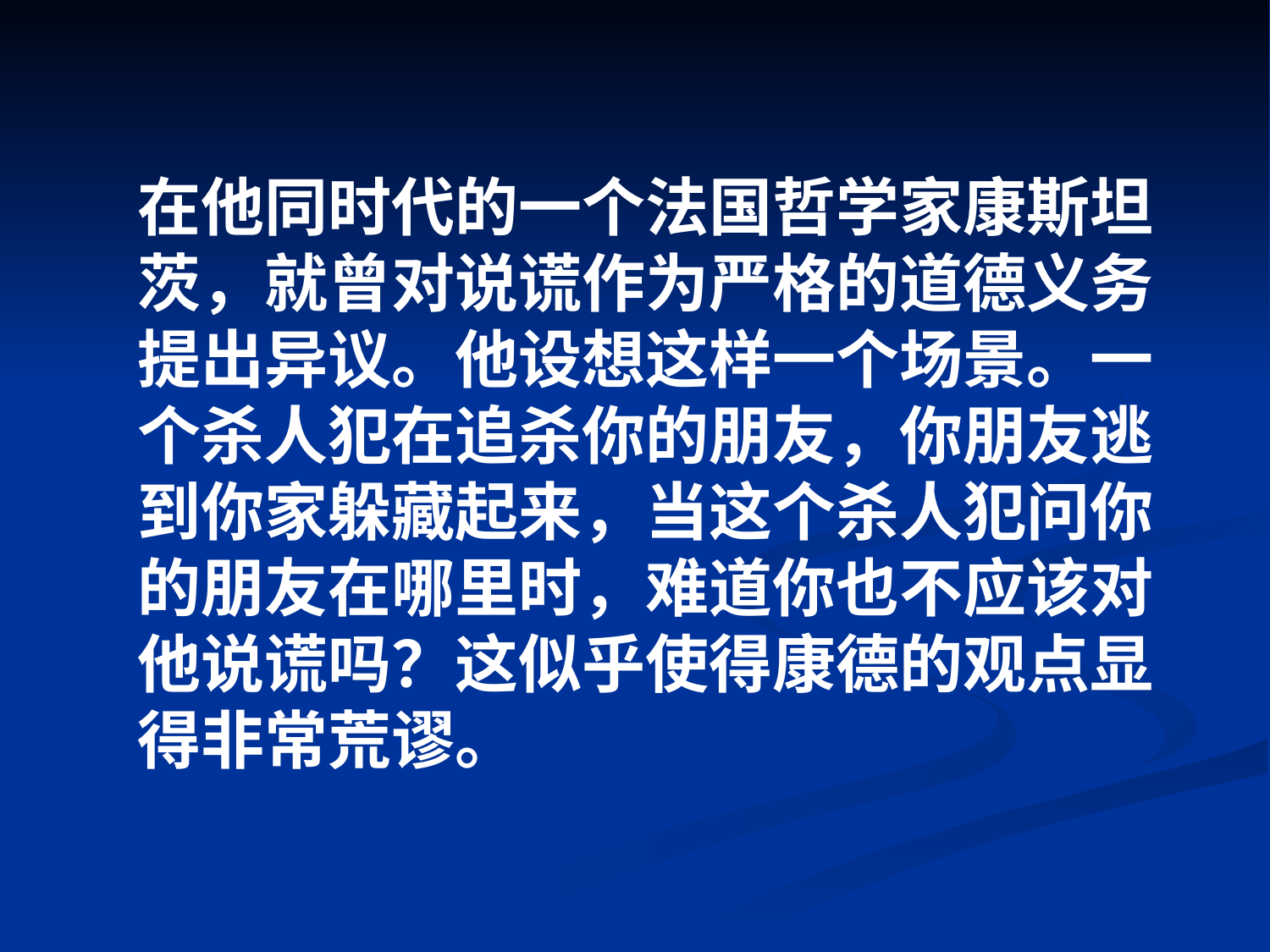

在他同时代的一个法国哲学家康斯坦茨，就曾对说谎作为严格的道德义务提出异议。他设想这样一个场景。一个杀人犯在追杀你的朋友，你朋友逃到你家躲藏起来，当这个杀人犯问你的朋友在哪里时，难道你也不应该对他说谎吗？这似乎使得康德的观点显得非常荒谬。